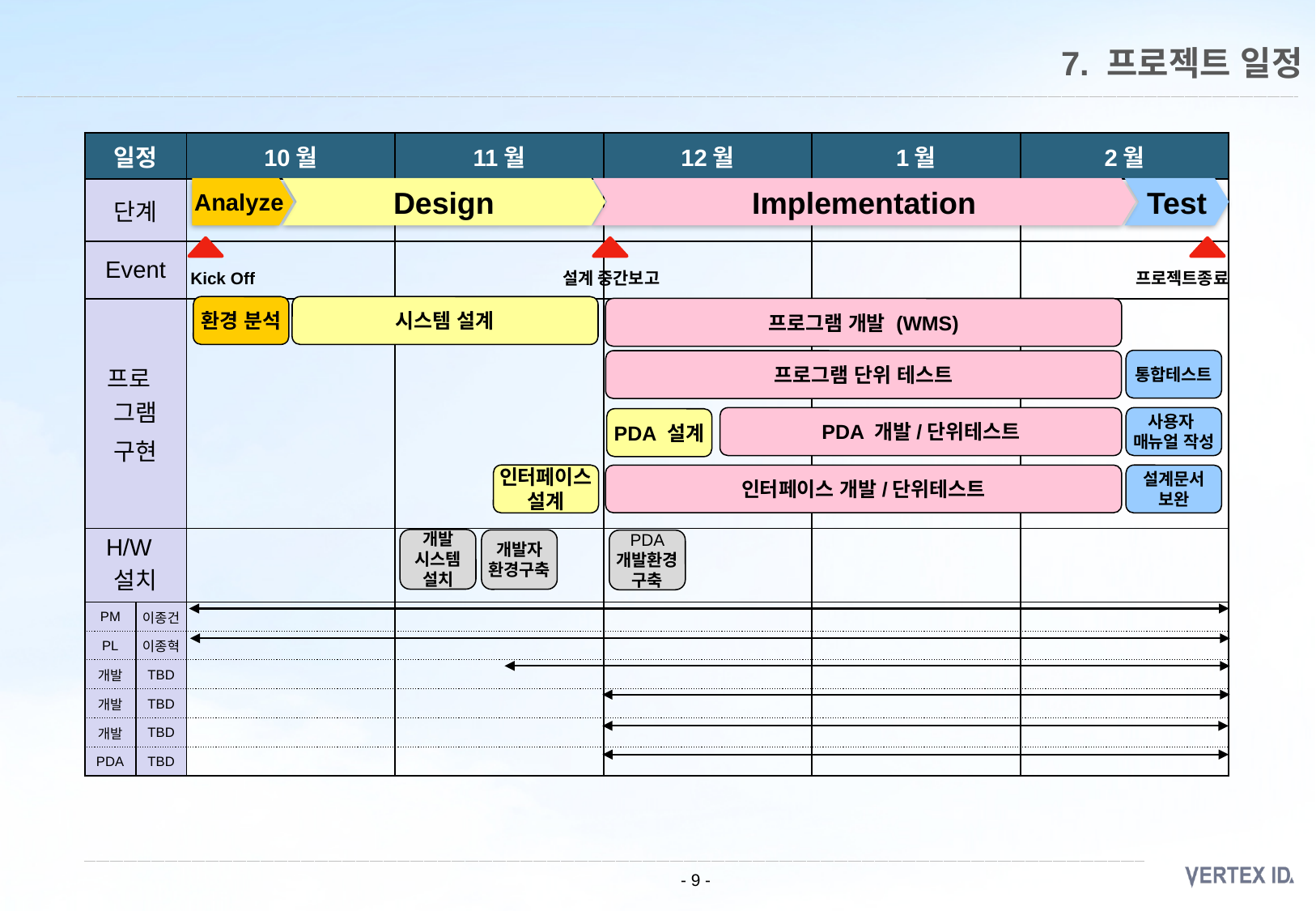

# 7. 프로젝트 일정
| 일정 |  | 10월 | 11월 | 12월 | 1월 | 2월 |
| --- | --- | --- | --- | --- | --- | --- |
| 단계 |  |  |  |  |  |  |
| Event |  |  |  |  |  |  |
| 프로 그램 구현 |  |  |  |  |  |  |
| H/W 설치 |  |  |  |  |  |  |
| PM | 이종건 |  |  |  |  |  |
| PL | 이종혁 |  |  |  |  |  |
| 개발 | TBD |  |  |  |  |  |
| 개발 | TBD |  |  |  |  |  |
| 개발 | TBD |  |  |  |  |  |
| PDA | TBD |  |  |  |  |  |
Analyze
Design
Implementation
Test

설계 중간보고
Kick Off
프로젝트종료
환경 분석
시스템 설계
프로그램 개발 (WMS)
통합테스트
프로그램 단위 테스트
PDA 개발/단위테스트
사용자
매뉴얼 작성
PDA 설계
인터페이스
설계
인터페이스 개발/단위테스트
설계문서
보완
개발
시스템
설치
개발자
환경구축
PDA
개발환경
구축